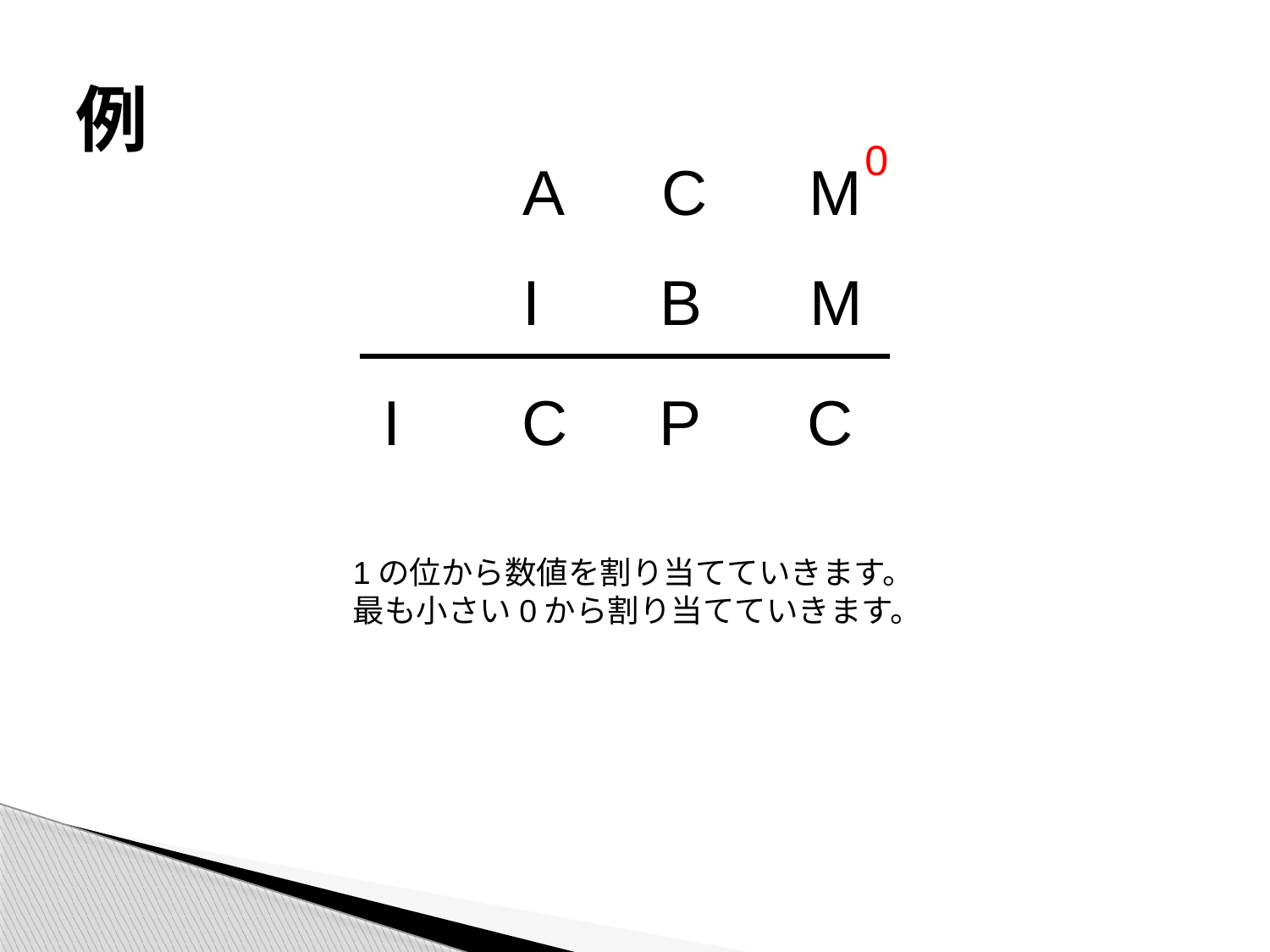

# 例
0
A
C
M
I
B
M
I
C
P
C
1の位から数値を割り当てていきます。
最も小さい0から割り当てていきます。